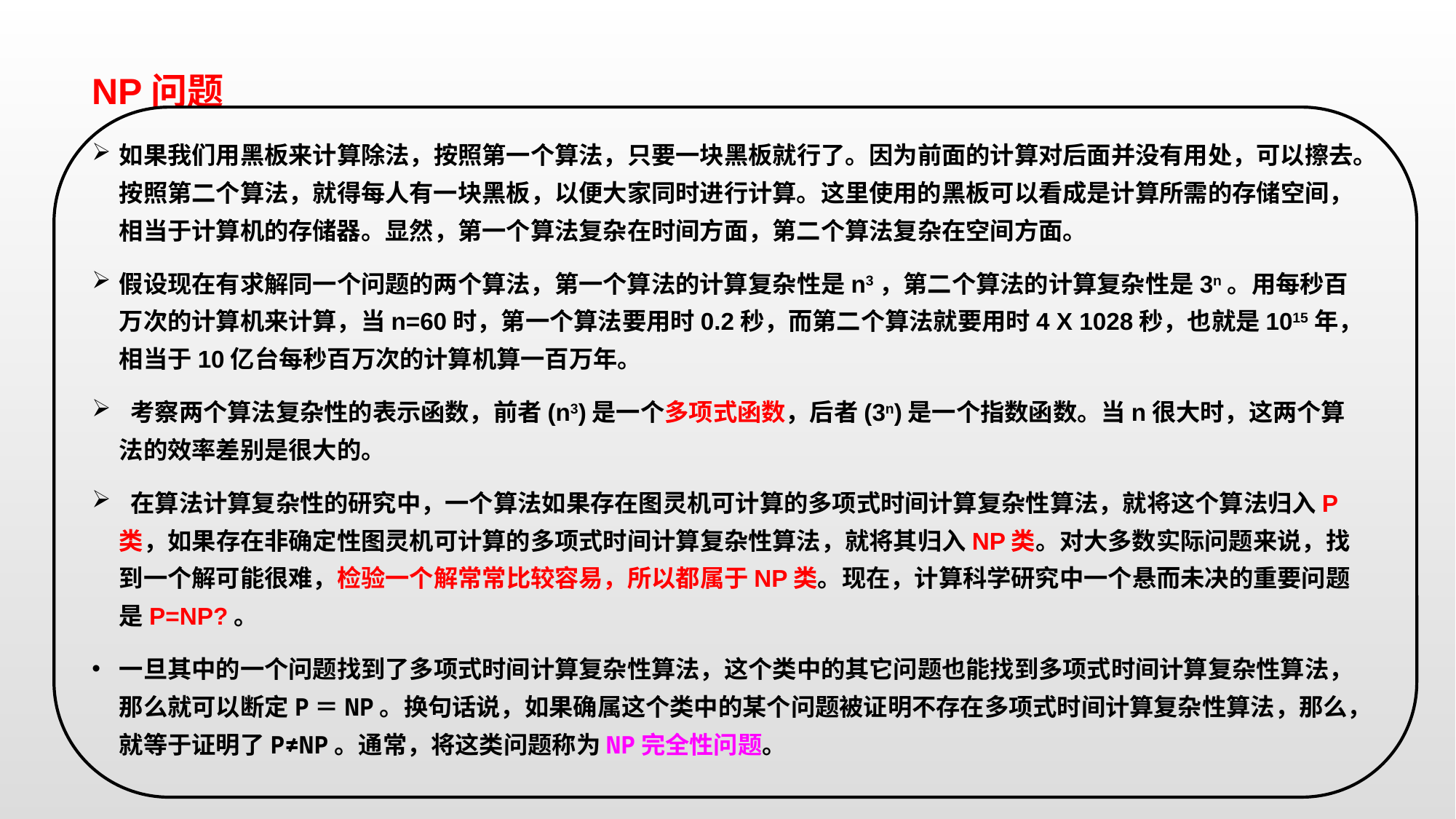

# NP问题

如果我们用黑板来计算除法，按照第一个算法，只要一块黑板就行了。因为前面的计算对后面并没有用处，可以擦去。按照第二个算法，就得每人有一块黑板，以便大家同时进行计算。这里使用的黑板可以看成是计算所需的存储空间，相当于计算机的存储器。显然，第一个算法复杂在时间方面，第二个算法复杂在空间方面。
假设现在有求解同一个问题的两个算法，第一个算法的计算复杂性是n3，第二个算法的计算复杂性是3n。用每秒百万次的计算机来计算，当n=60时，第一个算法要用时0.2秒，而第二个算法就要用时4 X 1028秒，也就是1015年，相当于10亿台每秒百万次的计算机算一百万年。
 考察两个算法复杂性的表示函数，前者(n3)是一个多项式函数，后者(3n)是一个指数函数。当n很大时，这两个算法的效率差别是很大的。
 在算法计算复杂性的研究中，一个算法如果存在图灵机可计算的多项式时间计算复杂性算法，就将这个算法归入P类，如果存在非确定性图灵机可计算的多项式时间计算复杂性算法，就将其归入NP类。对大多数实际问题来说，找到一个解可能很难，检验一个解常常比较容易，所以都属于NP类。现在，计算科学研究中一个悬而未决的重要问题是P=NP?。
一旦其中的一个问题找到了多项式时间计算复杂性算法，这个类中的其它问题也能找到多项式时间计算复杂性算法，那么就可以断定P＝NP。换句话说，如果确属这个类中的某个问题被证明不存在多项式时间计算复杂性算法，那么，就等于证明了P≠NP。通常，将这类问题称为NP完全性问题。

45